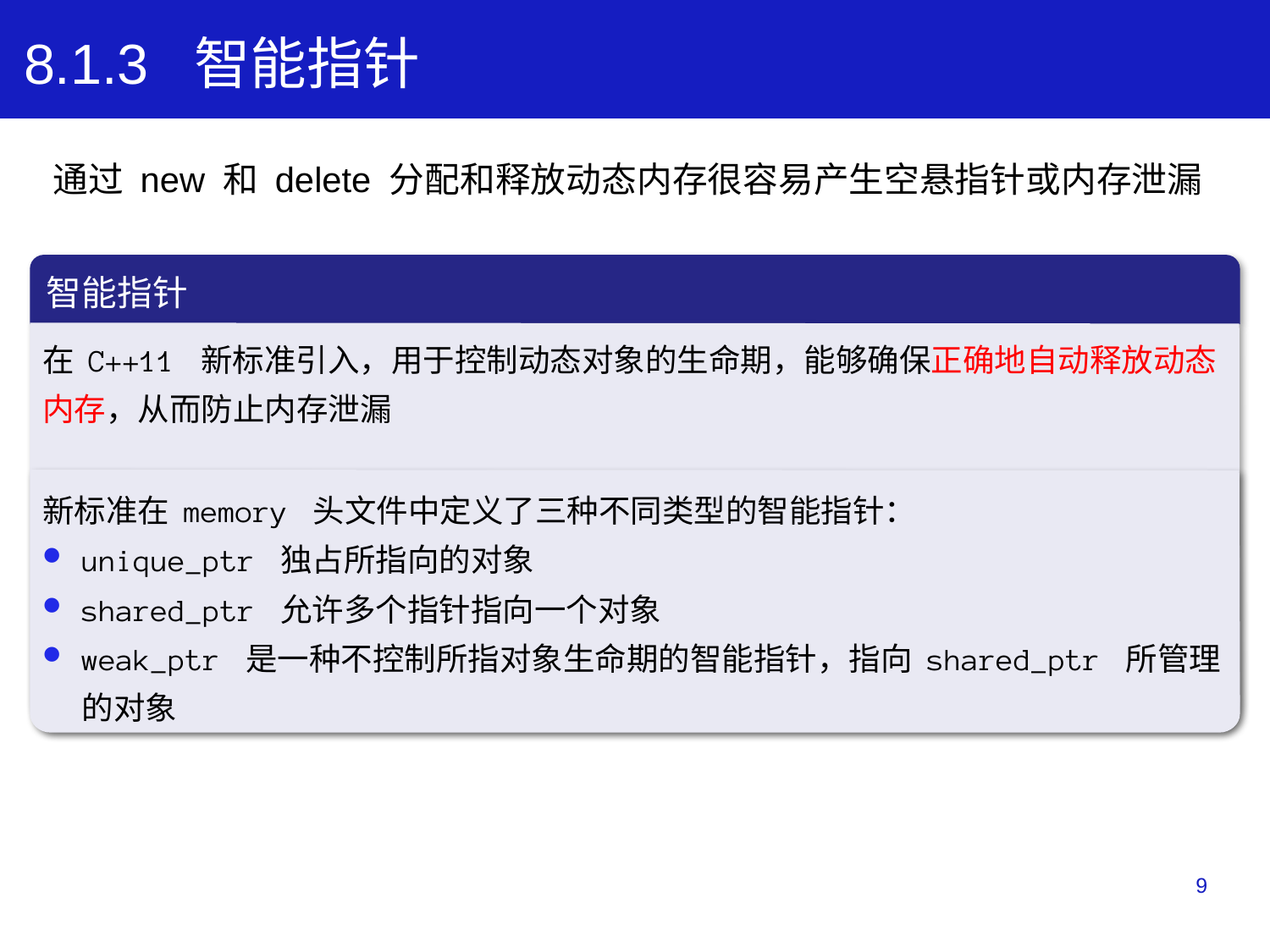

8.1.3  智能指针
通过 new 和 delete 分配和释放动态内存很容易产生空悬指针或内存泄漏
学习目标
智能指针
在 C++11 新标准引入，用于控制动态对象的生命期，能够确保正确地自动释放动态内存，从而防止内存泄漏

新标准在 memory 头文件中定义了三种不同类型的智能指针：
unique_ptr 独占所指向的对象
shared_ptr 允许多个指针指向一个对象
weak_ptr 是一种不控制所指对象生命期的智能指针，指向 shared_ptr 所管理的对象
9